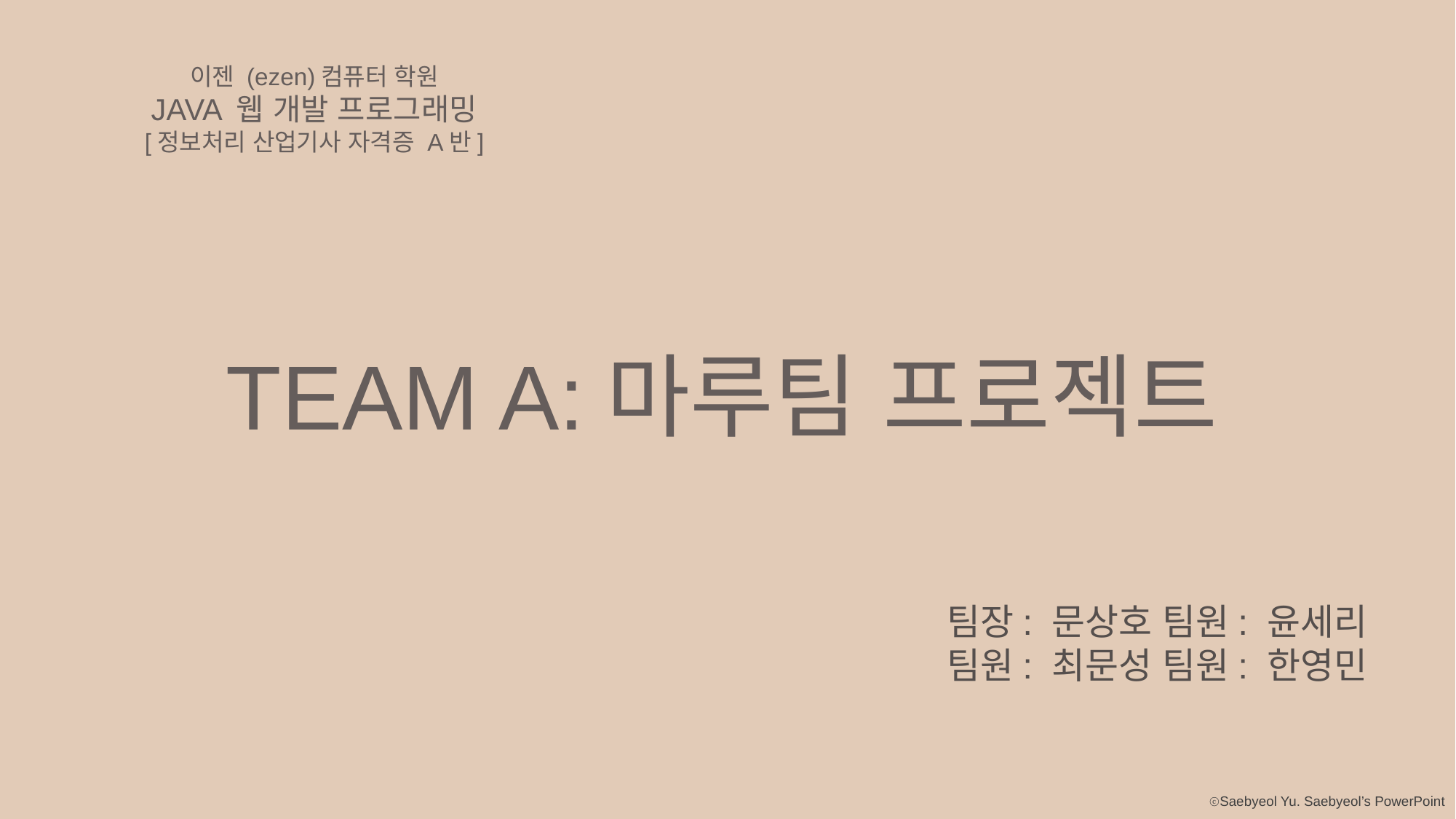

이젠 (ezen)컴퓨터 학원
JAVA 웹 개발 프로그래밍
[정보처리 산업기사 자격증 A반]
TEAM A:마루팀 프로젝트
팀장: 문상호 팀원: 윤세리
팀원: 최문성 팀원: 한영민